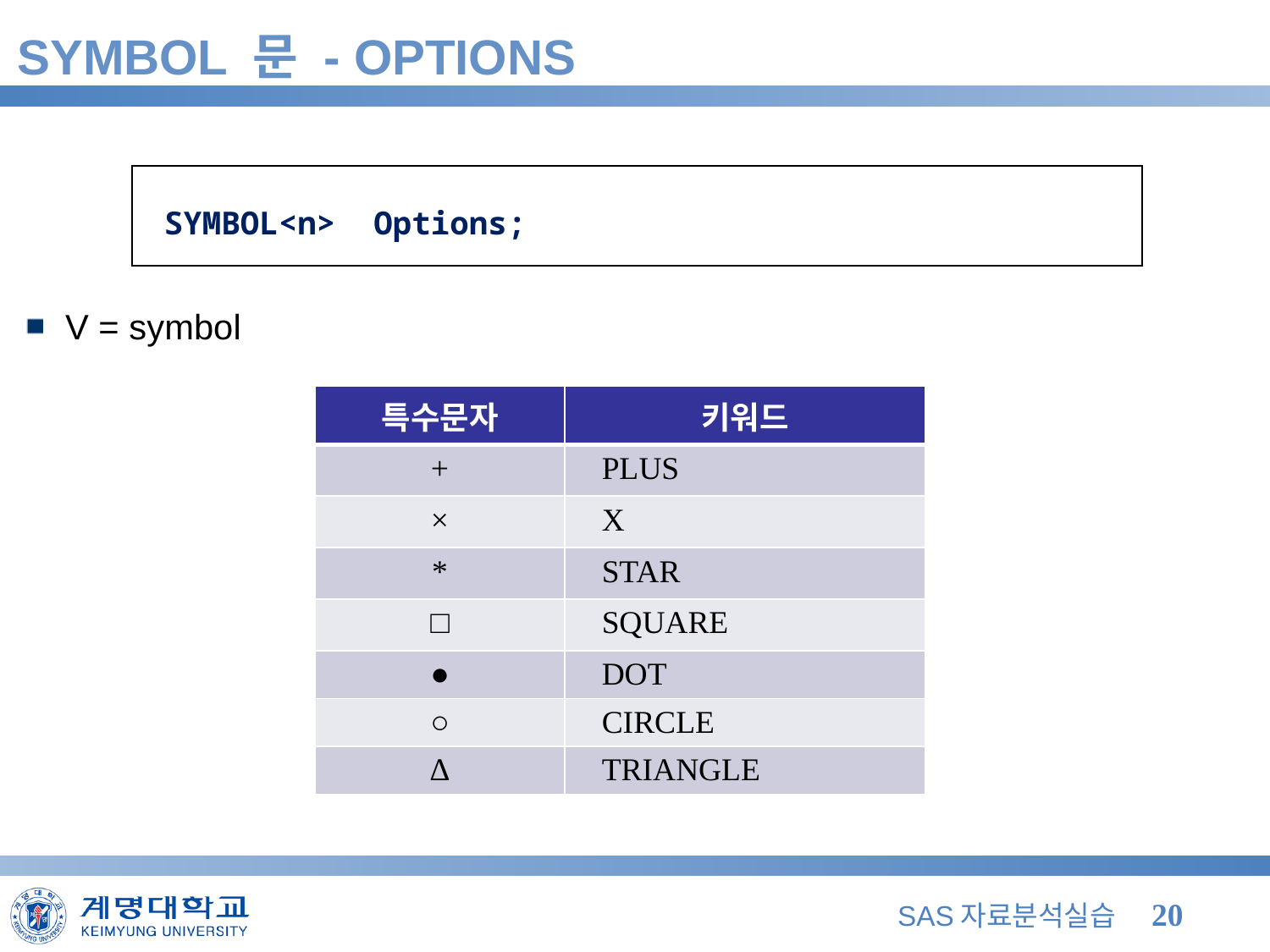

# SYMBOL 문 - OPTIONS

V = symbol
 SYMBOL<n>  Options;
| 특수문자 | 키워드 |
| --- | --- |
| + | PLUS |
| × | X |
| \* | STAR |
| □ | SQUARE |
| ● | DOT |
| ○ | CIRCLE |
| ∆ | TRIANGLE |